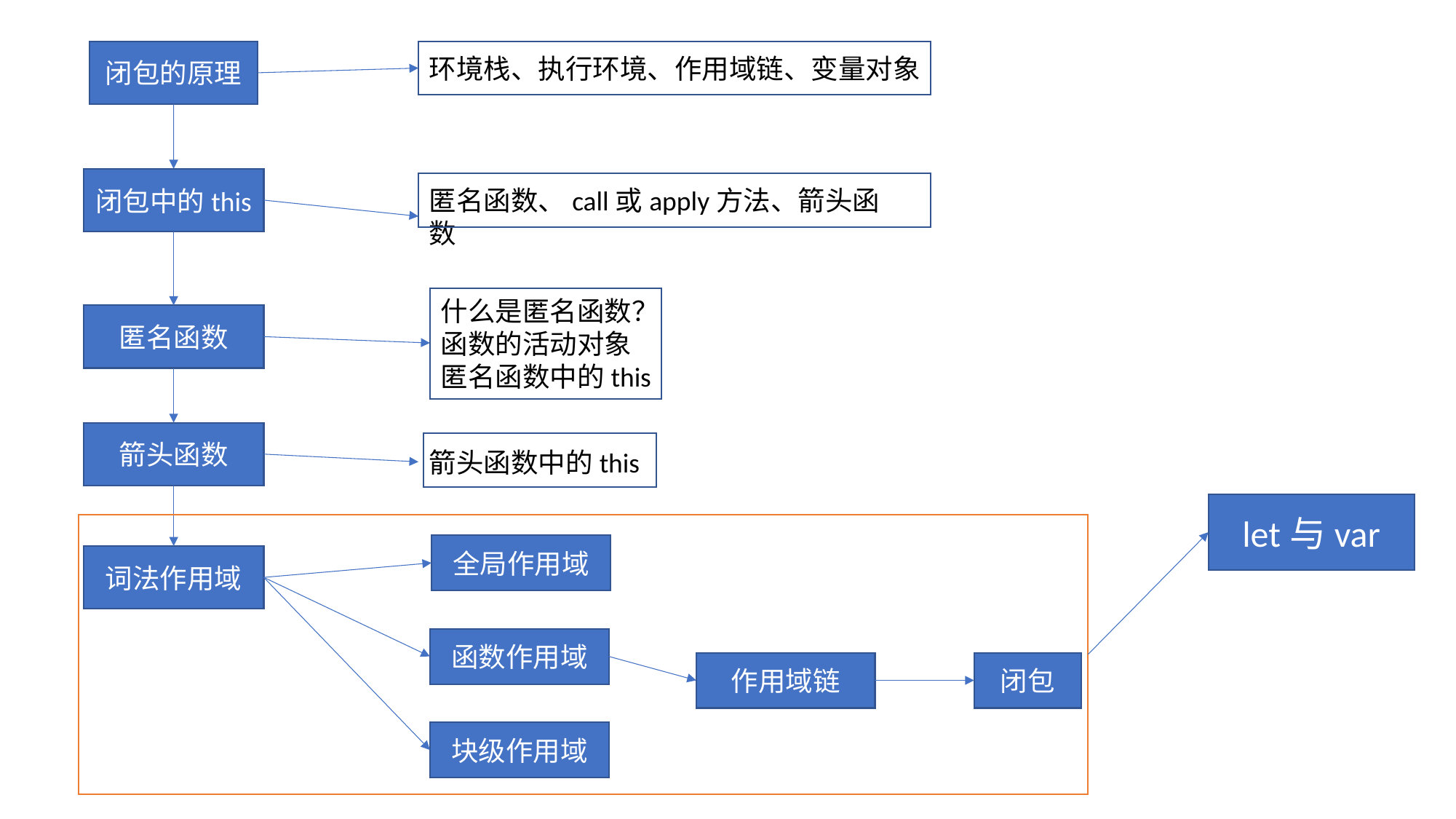

闭包的原理

环境栈、执行环境、作用域链、变量对象
闭包中的this

匿名函数、call或apply方法、箭头函数
什么是匿名函数？
函数的活动对象
匿名函数中的this

匿名函数
箭头函数

箭头函数中的this
let与var

全局作用域
函数作用域
块级作用域
词法作用域
闭包
作用域链